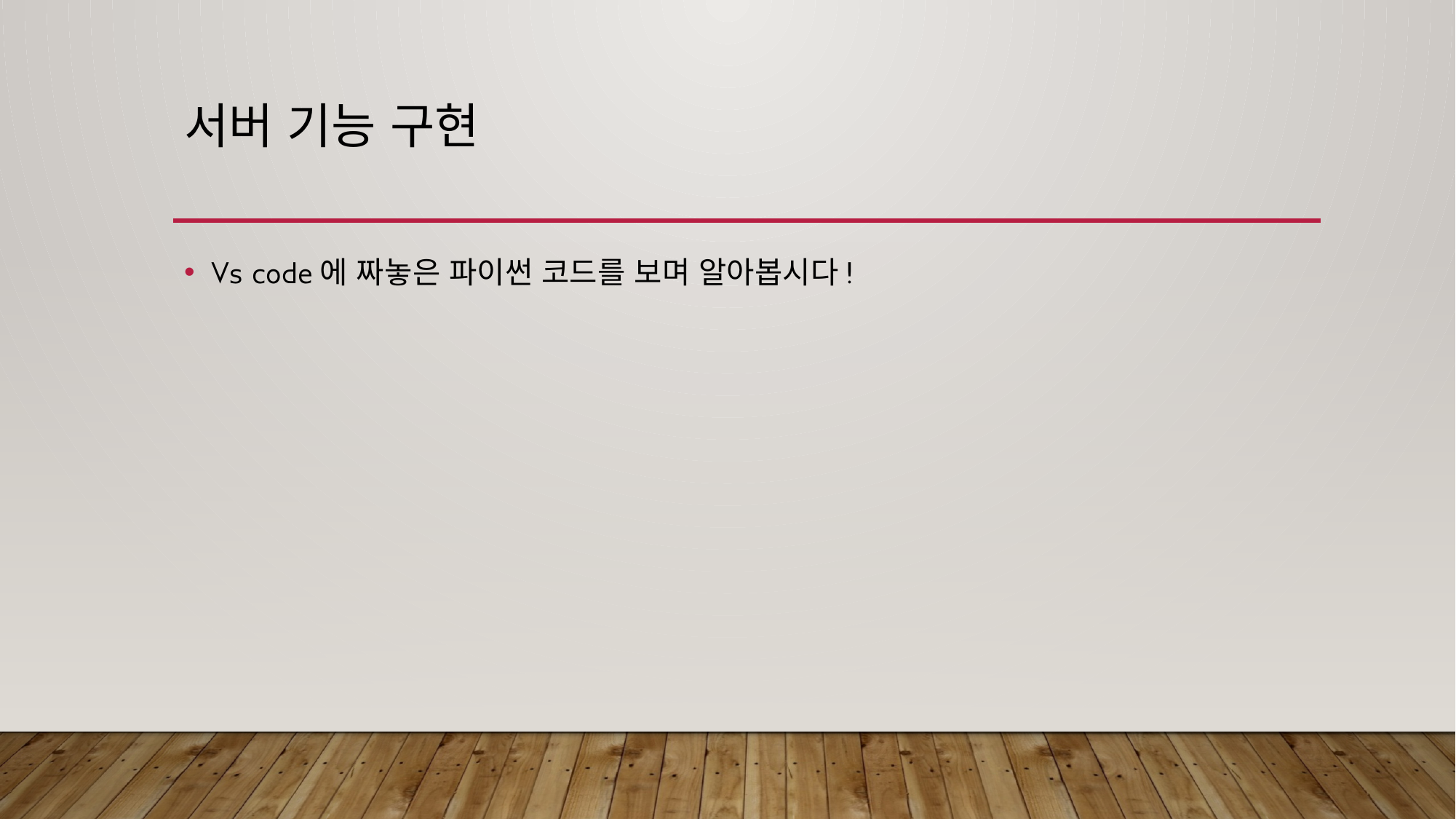

# 서버 기능 구현
Vs code에 짜놓은 파이썬 코드를 보며 알아봅시다!